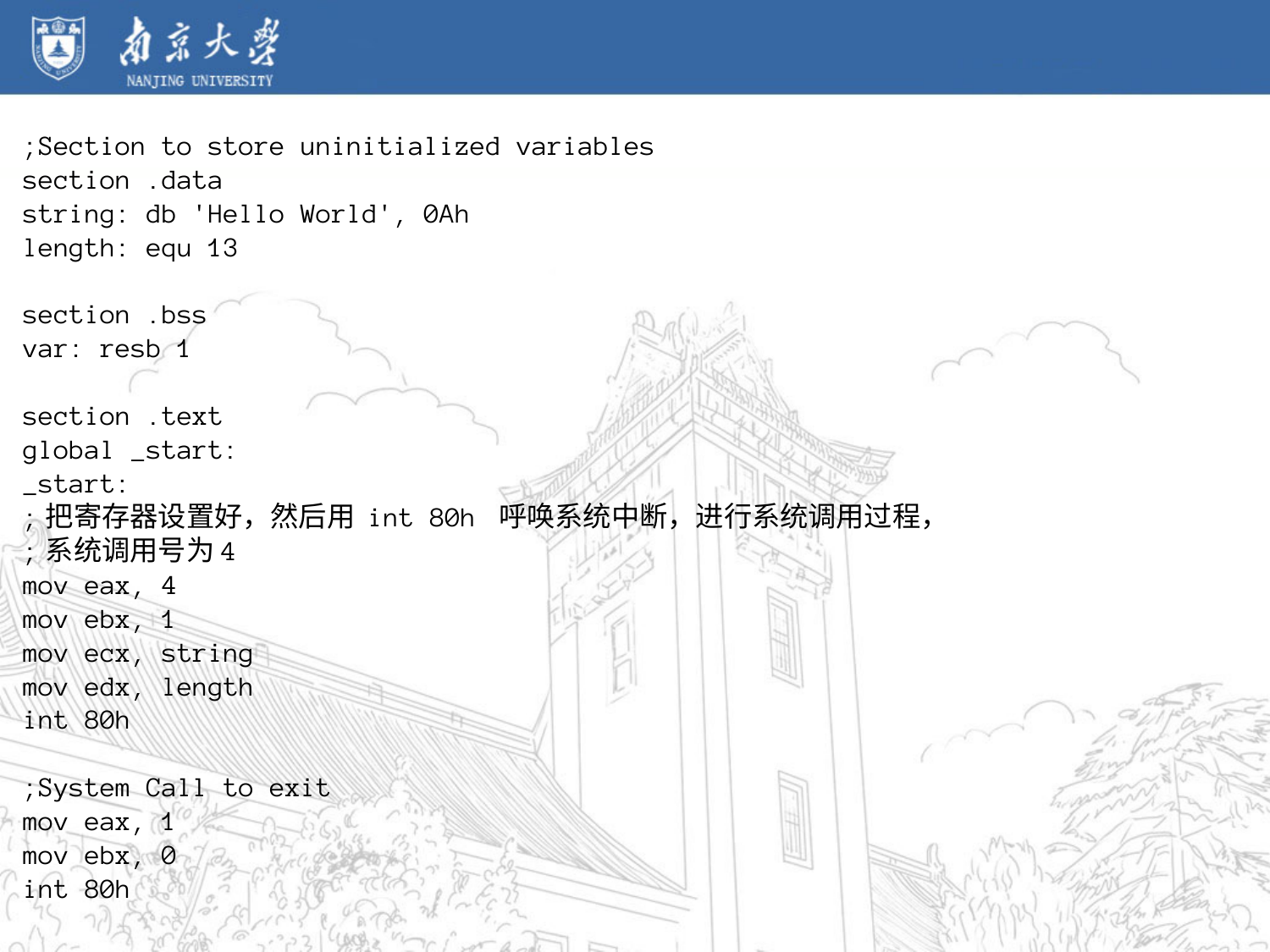

;Section to store uninitialized variables
section .data
string: db 'Hello World', 0Ah
length: equ 13
section .bss
var: resb 1

section .text
global _start:
_start:
;把寄存器设置好，然后用 int 80h 呼唤系统中断，进行系统调用过程，
;系统调用号为4
mov eax, 4
mov ebx, 1
mov ecx, string
mov edx, length
int 80h
;System Call to exit
mov eax, 1
mov ebx, 0
int 80h